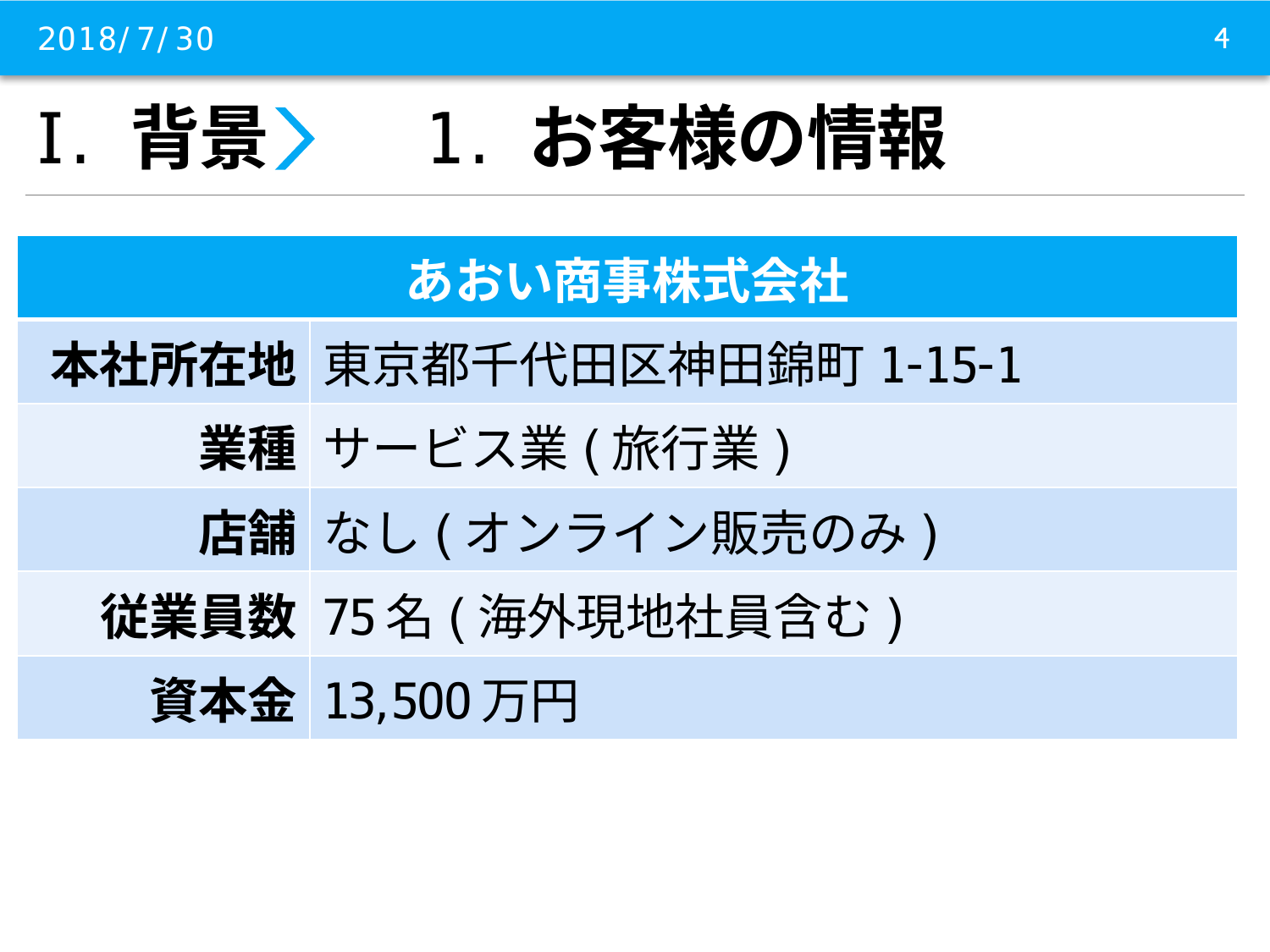

2018/7/30
4
# I. 背景　　1. お客様の情報

| あおい商事株式会社 |  |
| --- | --- |
| 本社所在地 | 東京都千代田区神田錦町1-15-1 |
| 業種 | サービス業(旅行業) |
| 店舗 | なし(オンライン販売のみ) |
| 従業員数 | 75名(海外現地社員含む) |
| 資本金 | 13,500万円 |